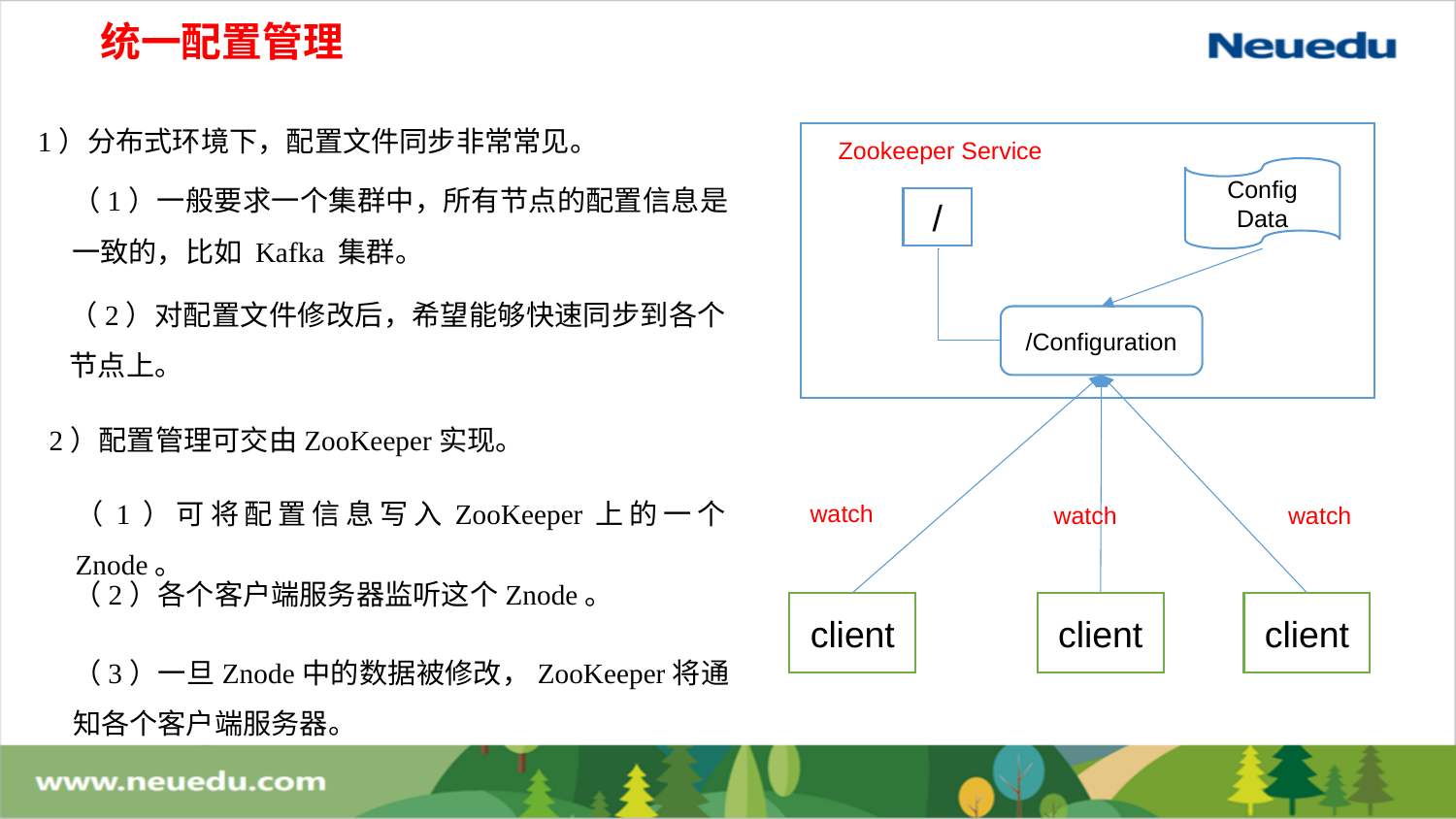

统一配置管理
1）分布式环境下，配置文件同步非常常见。

Zookeeper Service
Config Data
（1）一般要求一个集群中，所有节点的配置信息是一致的，比如 Kafka 集群。
/
（2）对配置文件修改后，希望能够快速同步到各个节点上。
/Configuration
2）配置管理可交由ZooKeeper实现。
（1）可将配置信息写入ZooKeeper上的一个Znode。
watch
watch
watch
（2）各个客户端服务器监听这个Znode。
client
client
client
（3）一旦Znode中的数据被修改，ZooKeeper将通知各个客户端服务器。